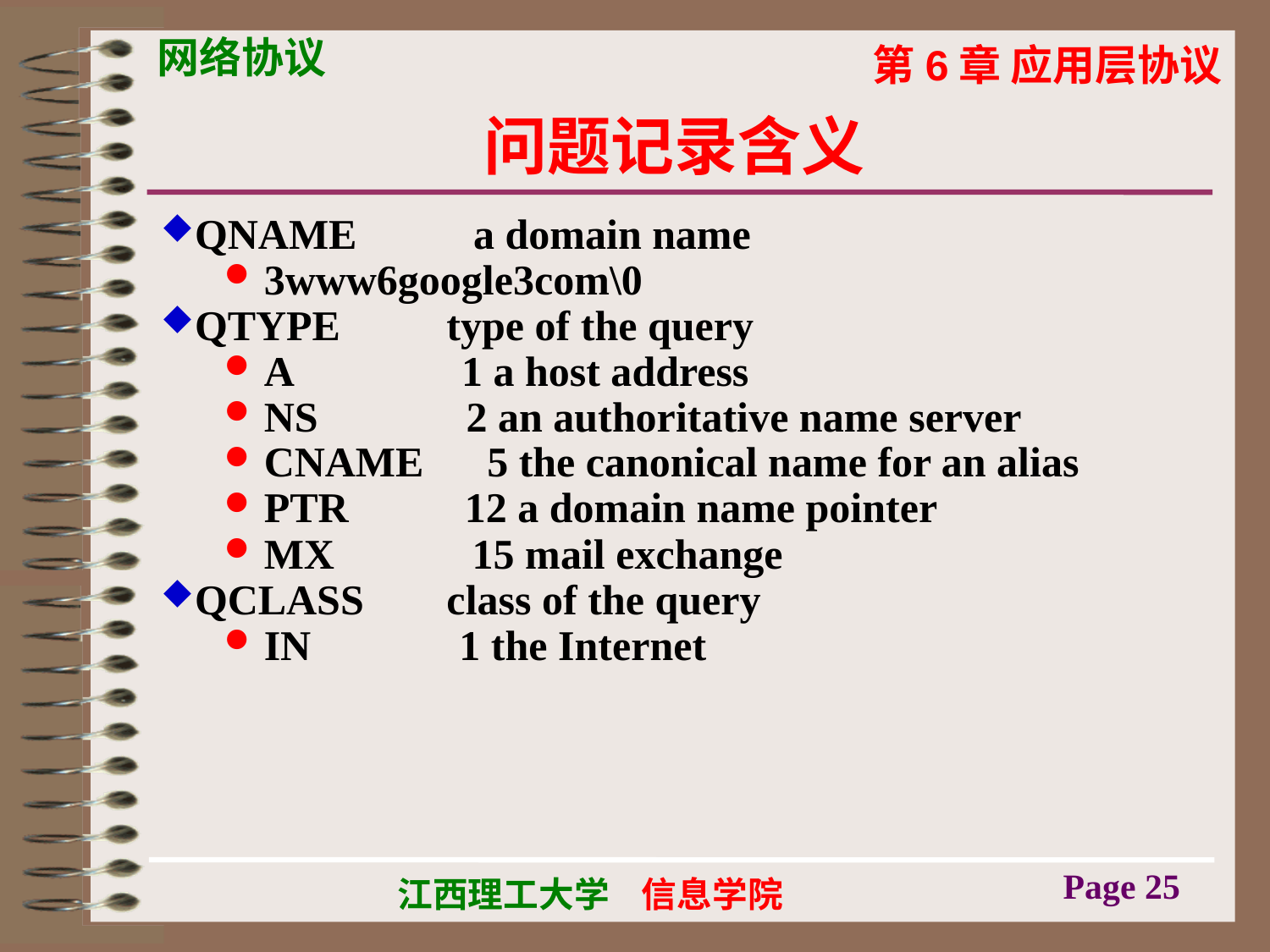

# 问题记录含义
QNAME           a domain name
3www6google3com\0
QTYPE 	   type of the query
A                1 a host address
NS              2 an authoritative name server
CNAME      5 the canonical name for an alias
PTR           12 a domain name pointer
MX             15 mail exchange
QCLASS 	   class of the query
IN              1 the Internet
Page 25